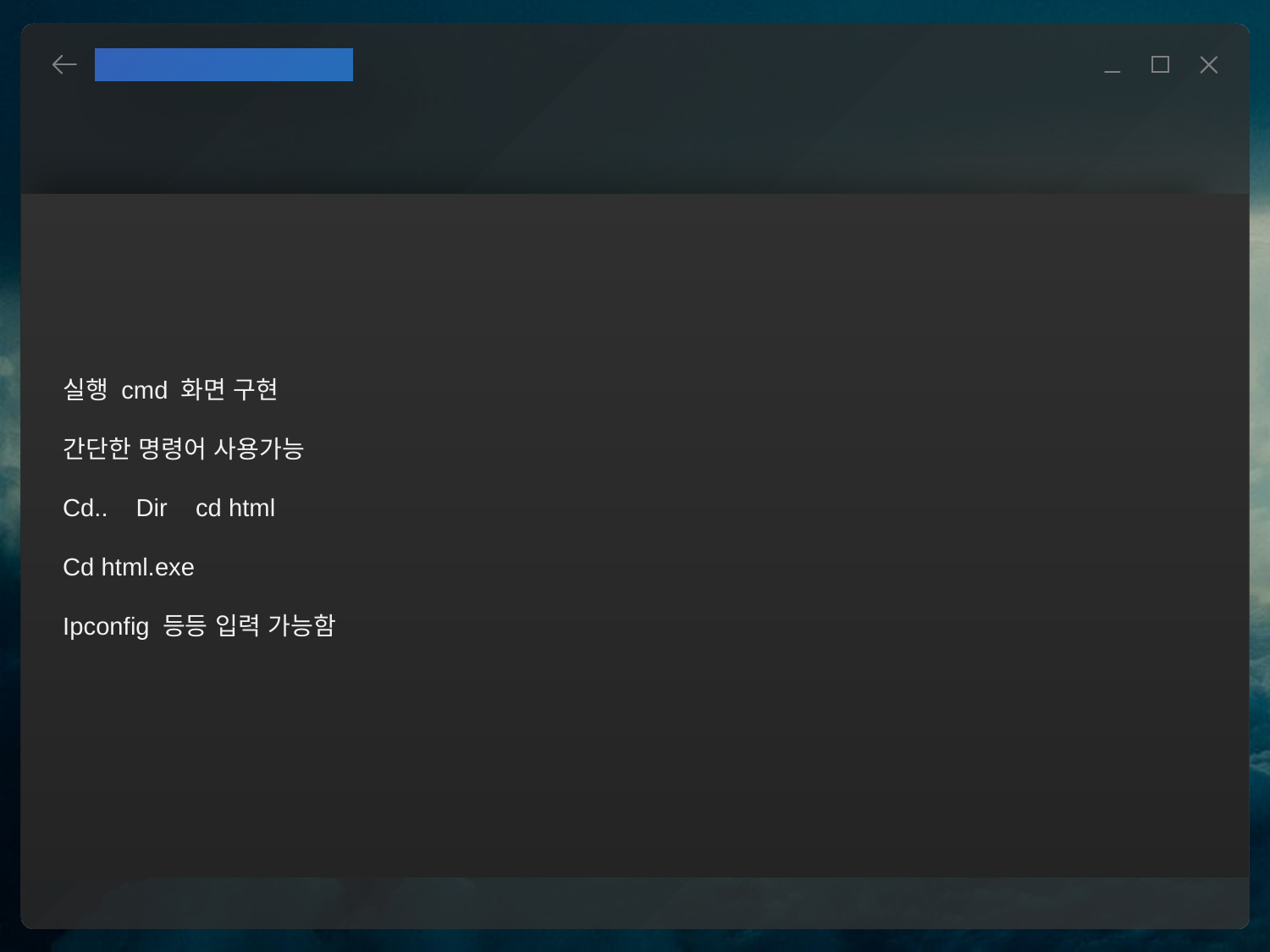

WINDOWS 1900
페이지 소개

실행 cmd 화면 구현

간단한 명령어 사용가능

Cd..    Dir    cd html

Cd html.exe

Ipconfig 등등 입력 가능함